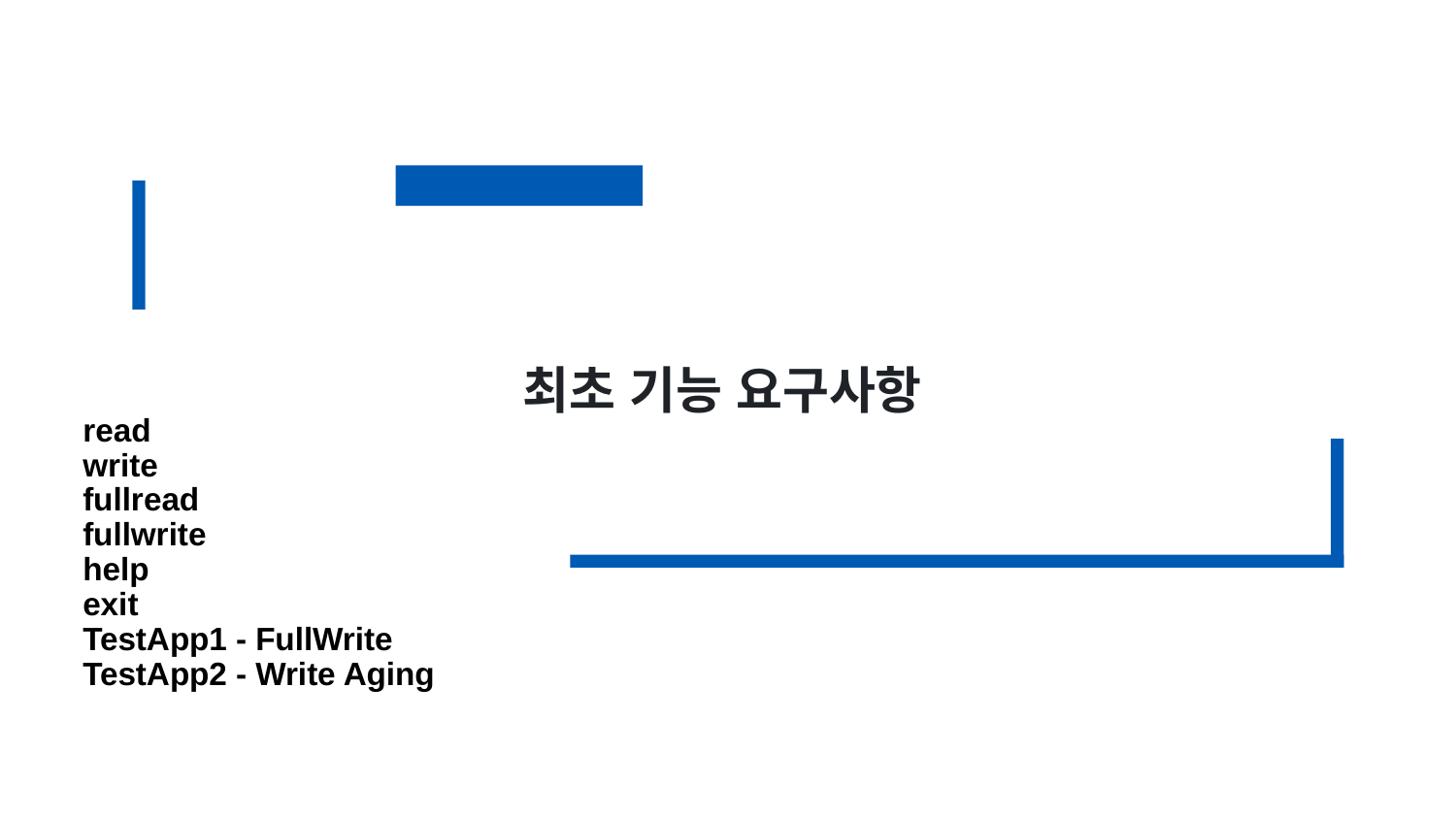

최초 기능 요구사항
read
write
fullread
fullwrite
help
exit
TestApp1 - FullWrite
TestApp2 - Write Aging